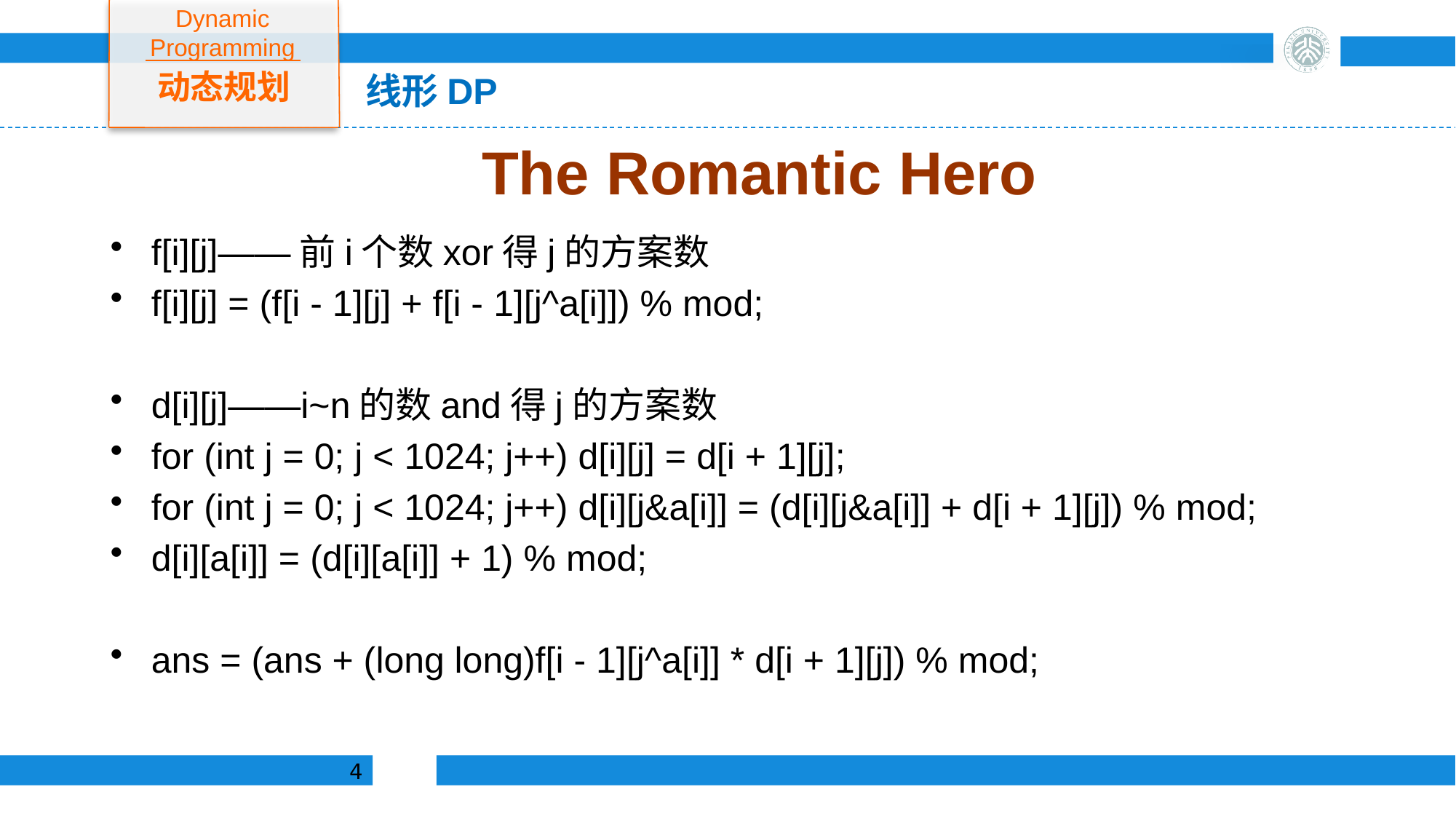

Dynamic Programming
动态规划
线形DP
# The Romantic Hero
f[i][j]——前i个数xor得j的方案数
f[i][j] = (f[i - 1][j] + f[i - 1][j^a[i]]) % mod;

d[i][j]——i~n的数and得j的方案数
for (int j = 0; j < 1024; j++) d[i][j] = d[i + 1][j];
for (int j = 0; j < 1024; j++) d[i][j&a[i]] = (d[i][j&a[i]] + d[i + 1][j]) % mod;
d[i][a[i]] = (d[i][a[i]] + 1) % mod;

ans = (ans + (long long)f[i - 1][j^a[i]] * d[i + 1][j]) % mod;